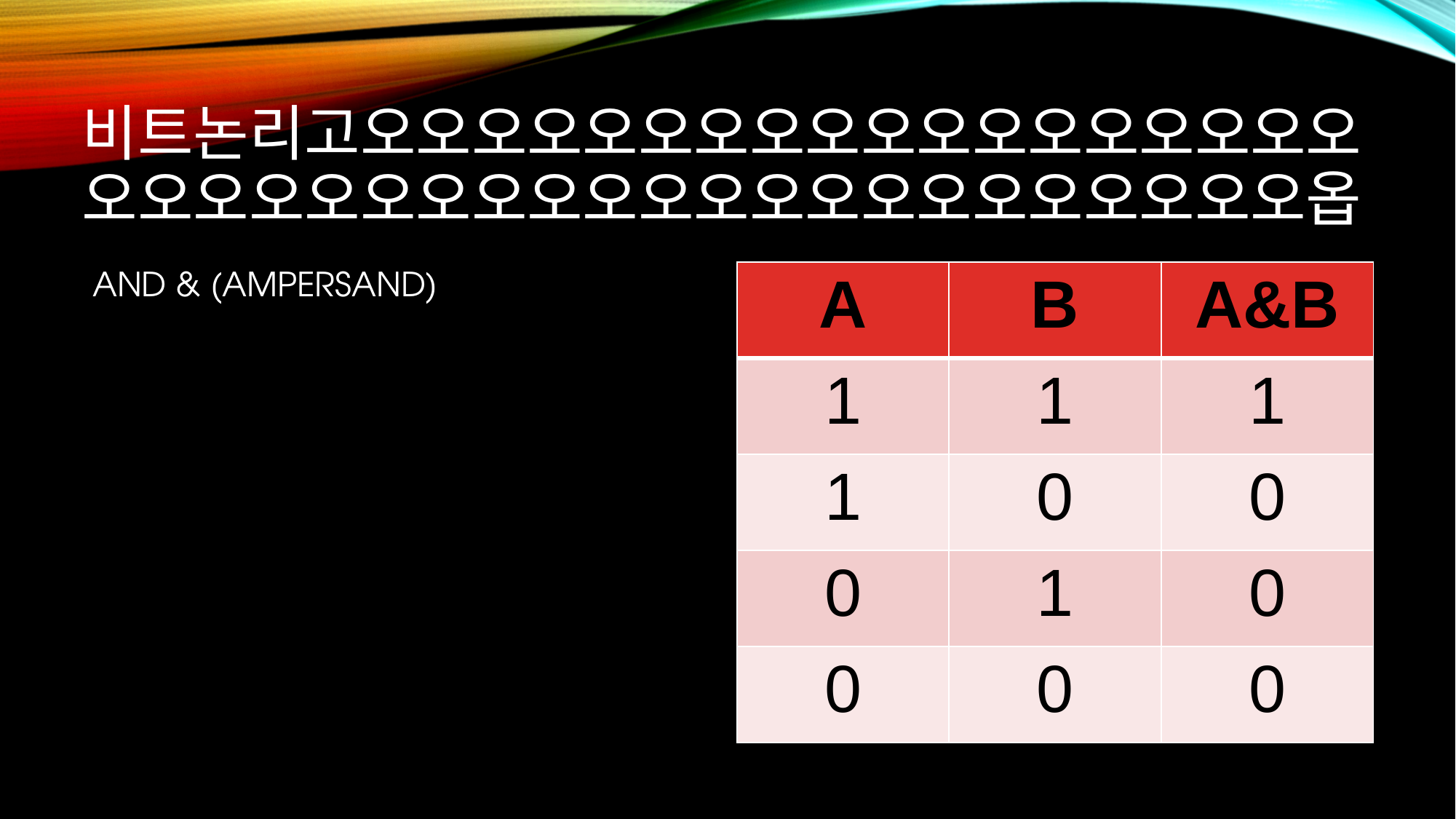

# 비트논리고오오오오오오오오오오오오오오오오오오오오오오오오오오오오오오오오오오오오오오오오옵
| A | B | A&B |
| --- | --- | --- |
| 1 | 1 | 1 |
| 1 | 0 | 0 |
| 0 | 1 | 0 |
| 0 | 0 | 0 |
AND & (AMPERSAND)